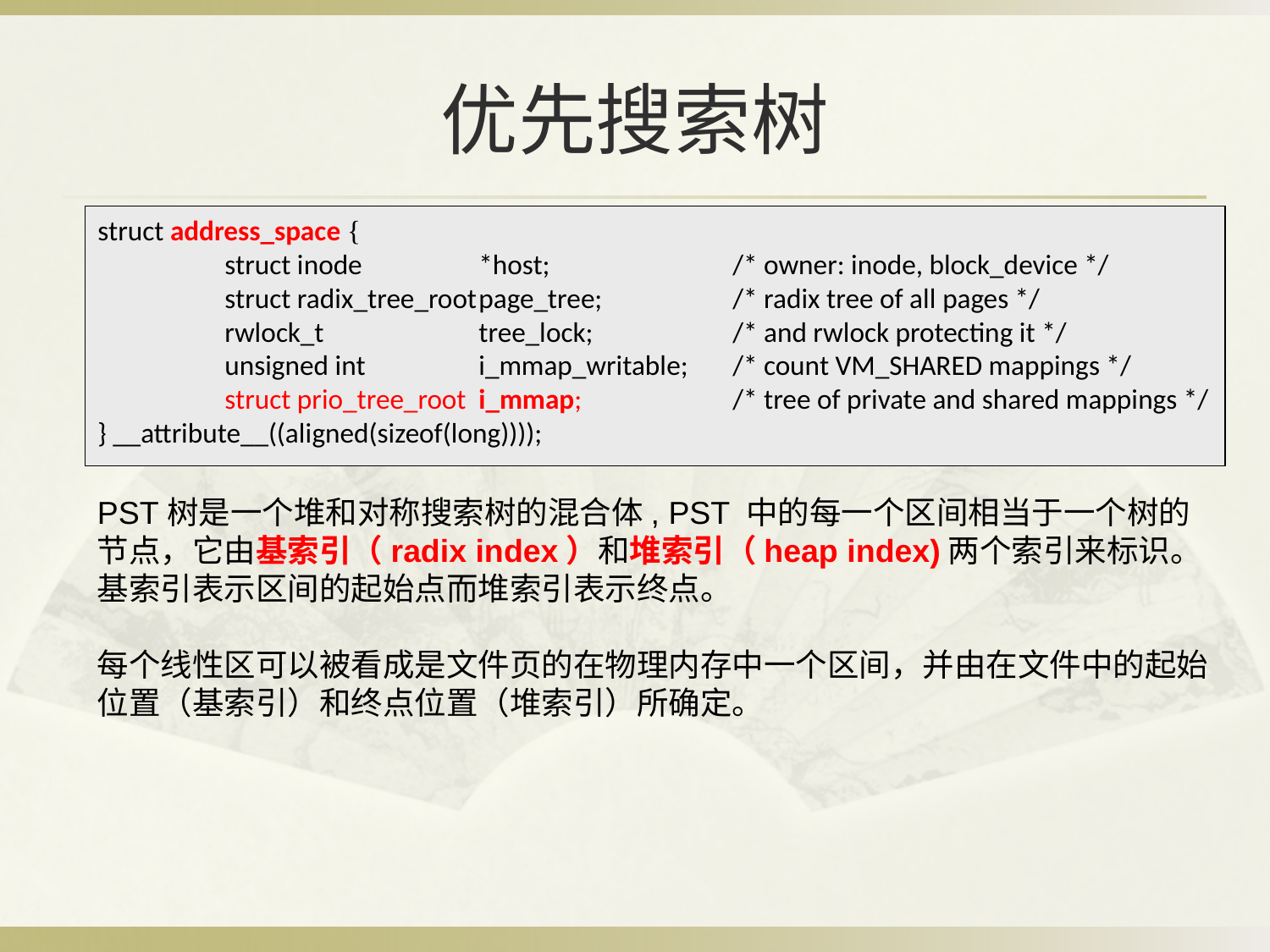

BBAAD9C20180234D78810CEA56E0B6D0E2B9B20918E83B70A6D98F34B1082BBC3B4CB53861613B0222C92008C846A8EC6DF921DA91D02BB11B4DC25E387E20DC24F5093D372C66F764BF29976F2244E727F1E0367CA8D314A8D6A1982F006CC8D8F62991BE0
# 优先搜索树
struct address_space {
	struct inode	*host;		/* owner: inode, block_device */
	struct radix_tree_root	page_tree;		/* radix tree of all pages */
	rwlock_t		tree_lock;		/* and rwlock protecting it */
	unsigned int	i_mmap_writable;	/* count VM_SHARED mappings */
	struct prio_tree_root	i_mmap;		/* tree of private and shared mappings */
} __attribute__((aligned(sizeof(long))));

PST树是一个堆和对称搜索树的混合体, PST 中的每一个区间相当于一个树的节点，它由基索引（radix index）和堆索引（heap index)两个索引来标识。基索引表示区间的起始点而堆索引表示终点。

每个线性区可以被看成是文件页的在物理内存中一个区间，并由在文件中的起始位置（基索引）和终点位置（堆索引）所确定。